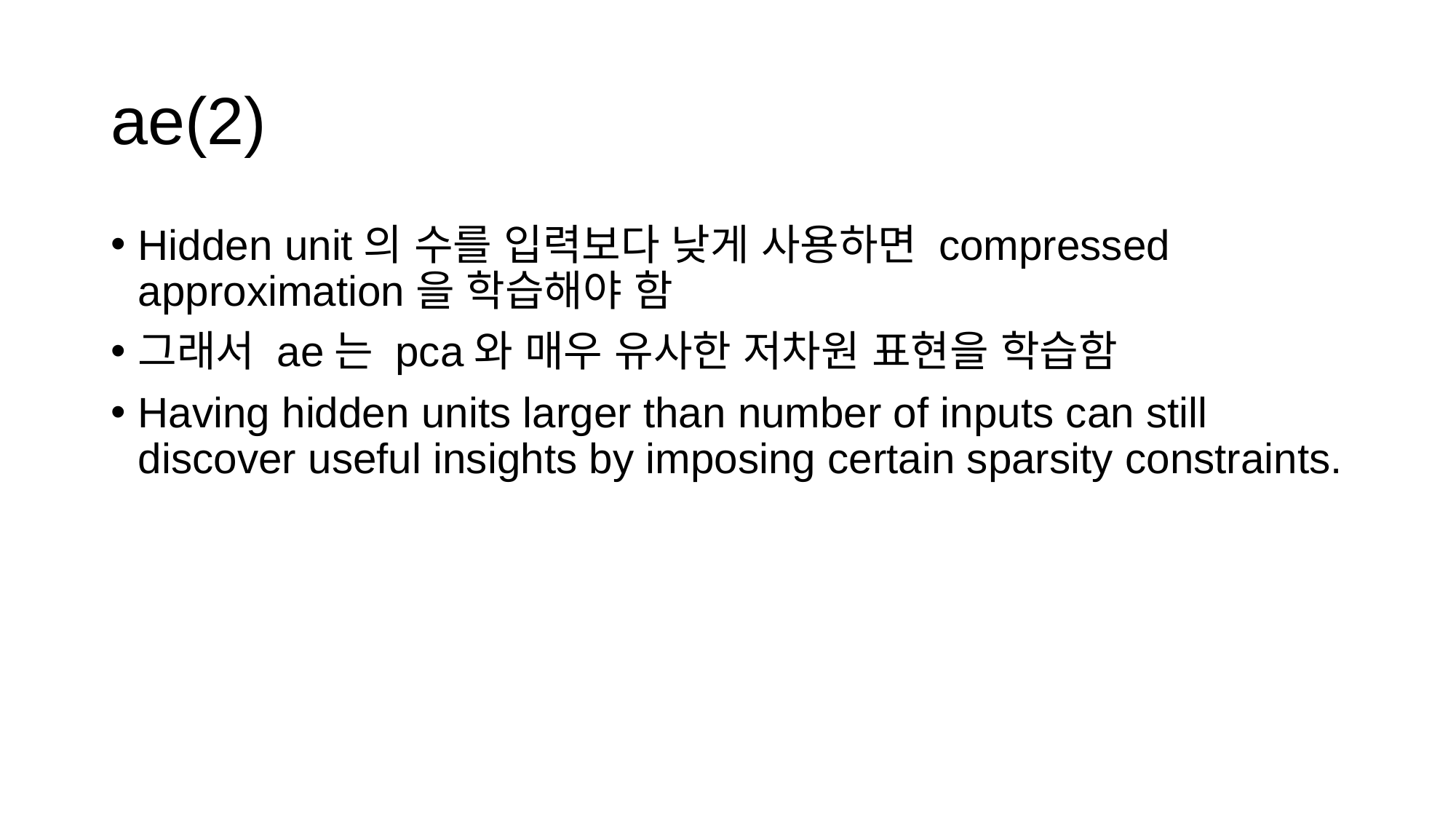

# ae(2)
Hidden unit의 수를 입력보다 낮게 사용하면 compressed approximation을 학습해야 함
그래서 ae는 pca와 매우 유사한 저차원 표현을 학습함
Having hidden units larger than number of inputs can still discover useful insights by imposing certain sparsity constraints.